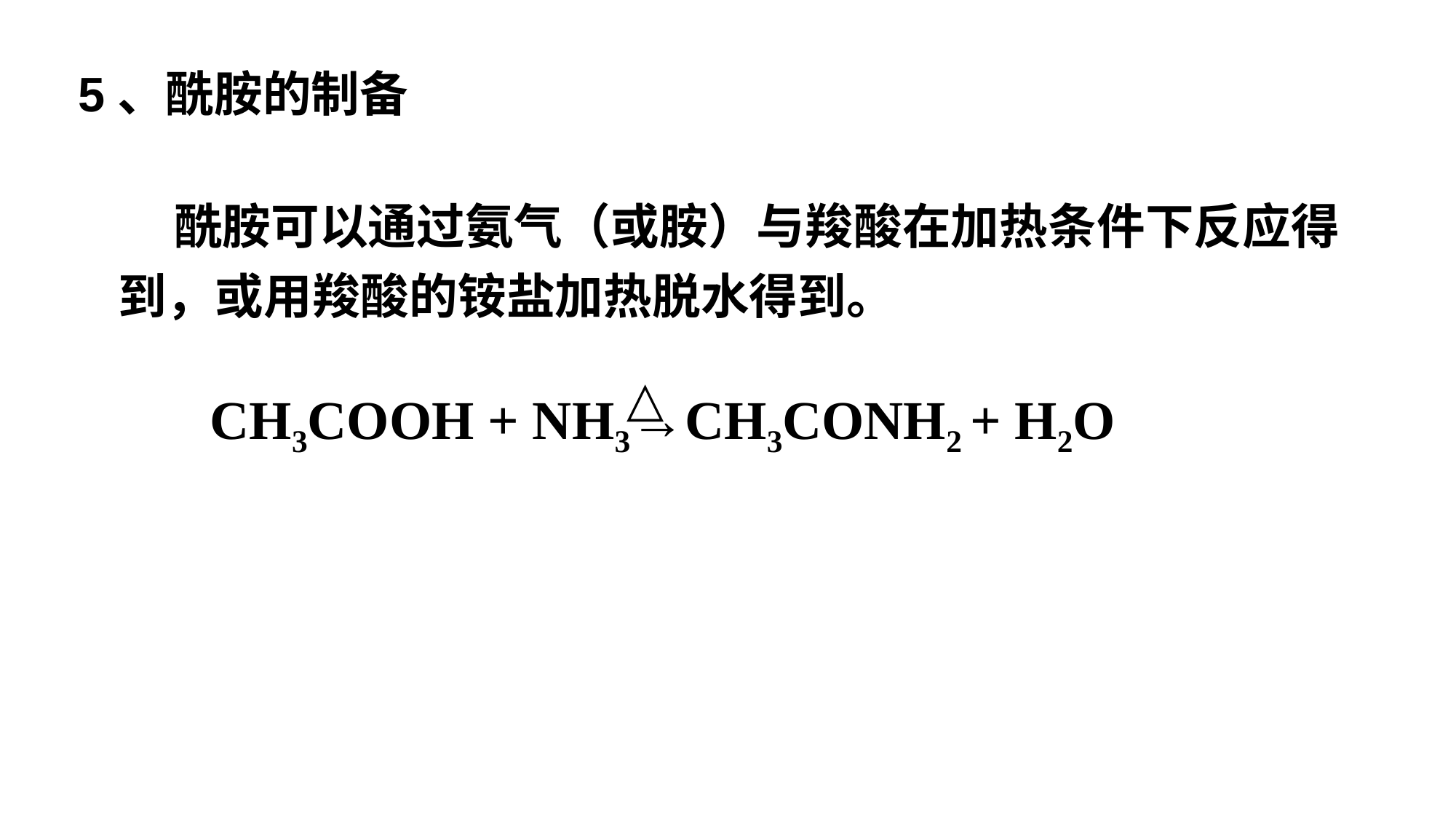

5、酰胺的制备
    酰胺可以通过氨气（或胺）与羧酸在加热条件下反应得到，或用羧酸的铵盐加热脱水得到。
△
CH3COOH + NH3→CH3CONH2 + H2O